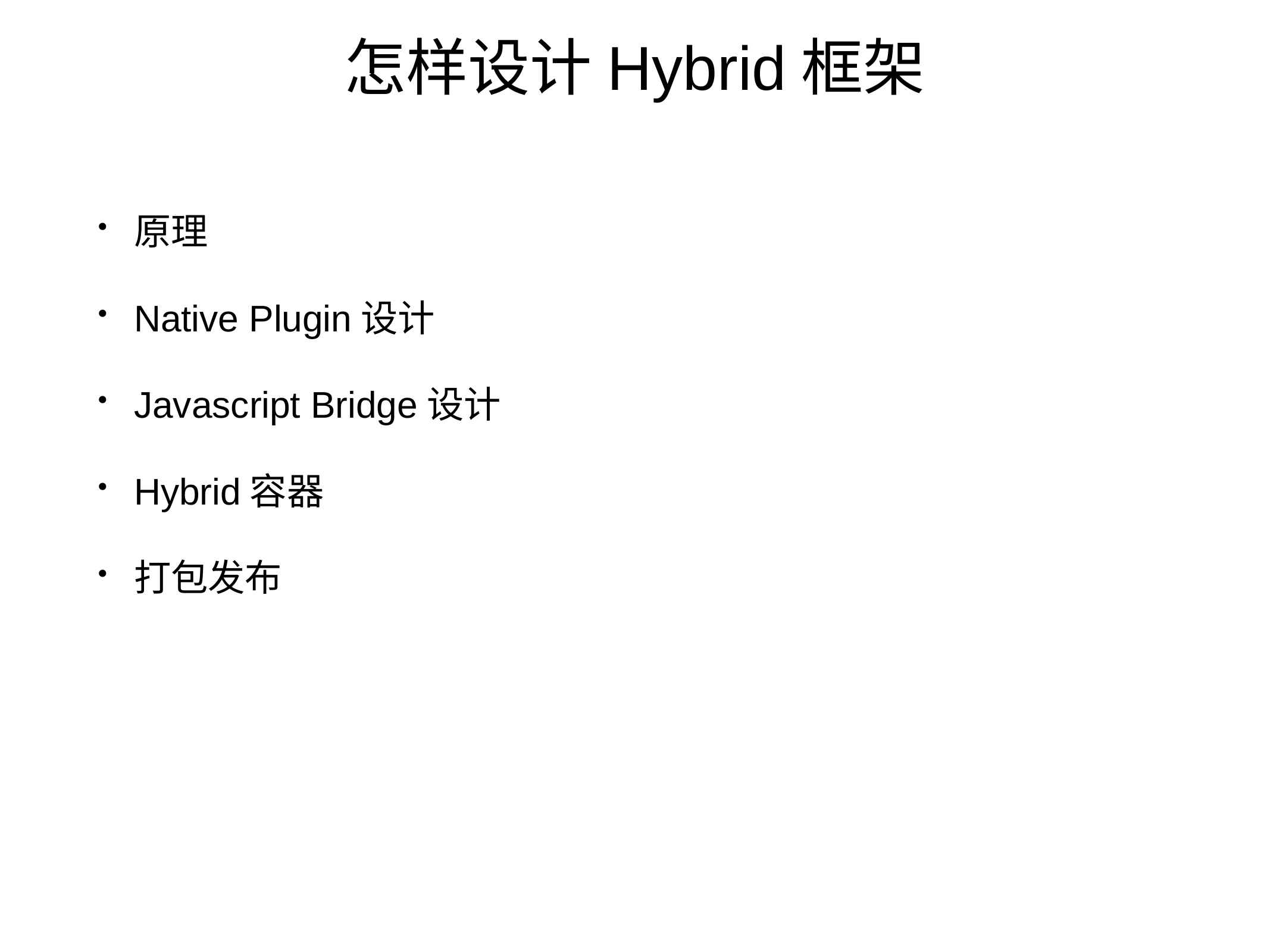

# 怎样设计Hybrid框架
原理
Native Plugin设计
Javascript Bridge设计
Hybrid容器
打包发布